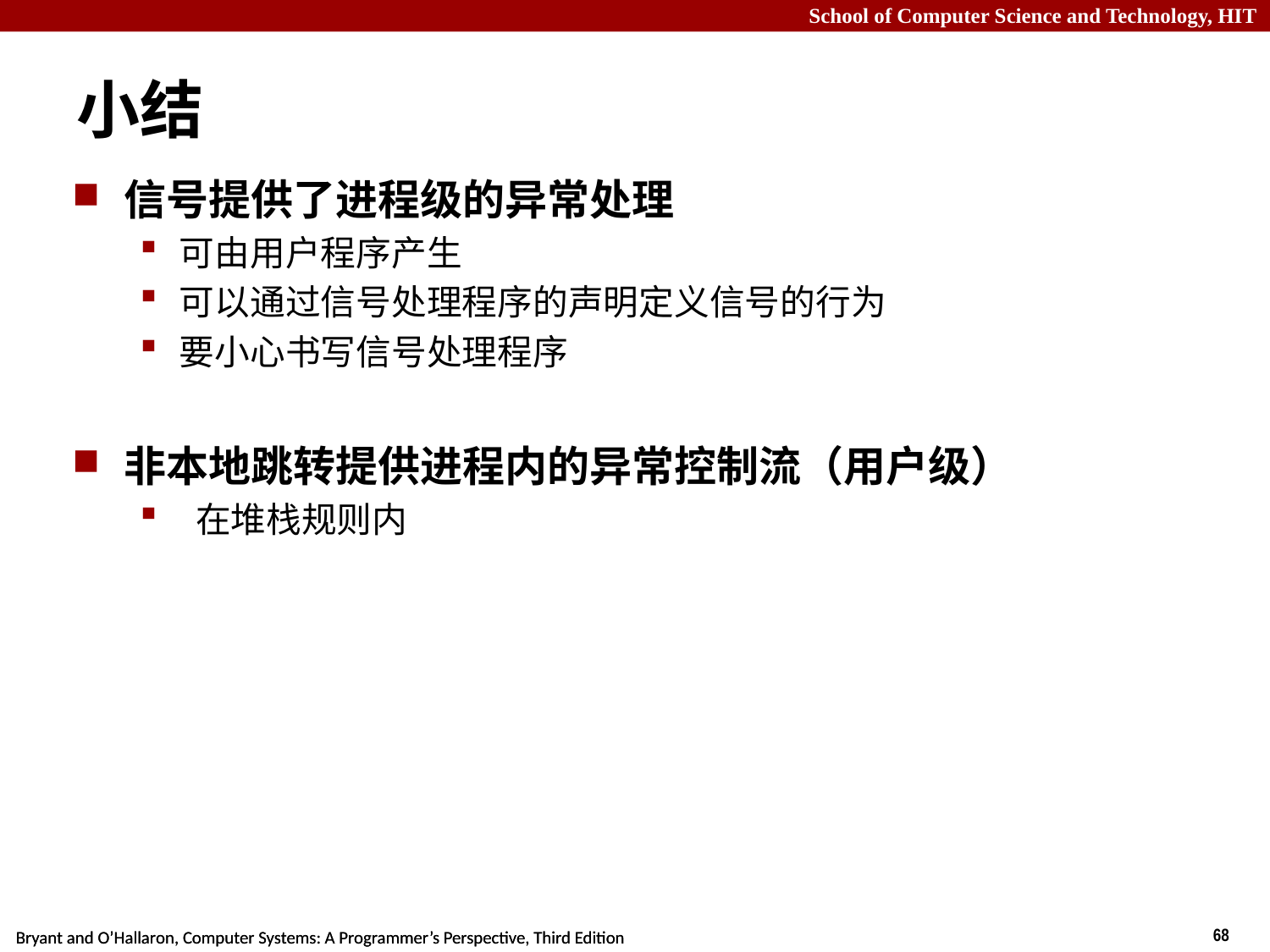

# 小结
信号提供了进程级的异常处理
可由用户程序产生
可以通过信号处理程序的声明定义信号的行为
要小心书写信号处理程序

非本地跳转提供进程内的异常控制流（用户级）
 在堆栈规则内